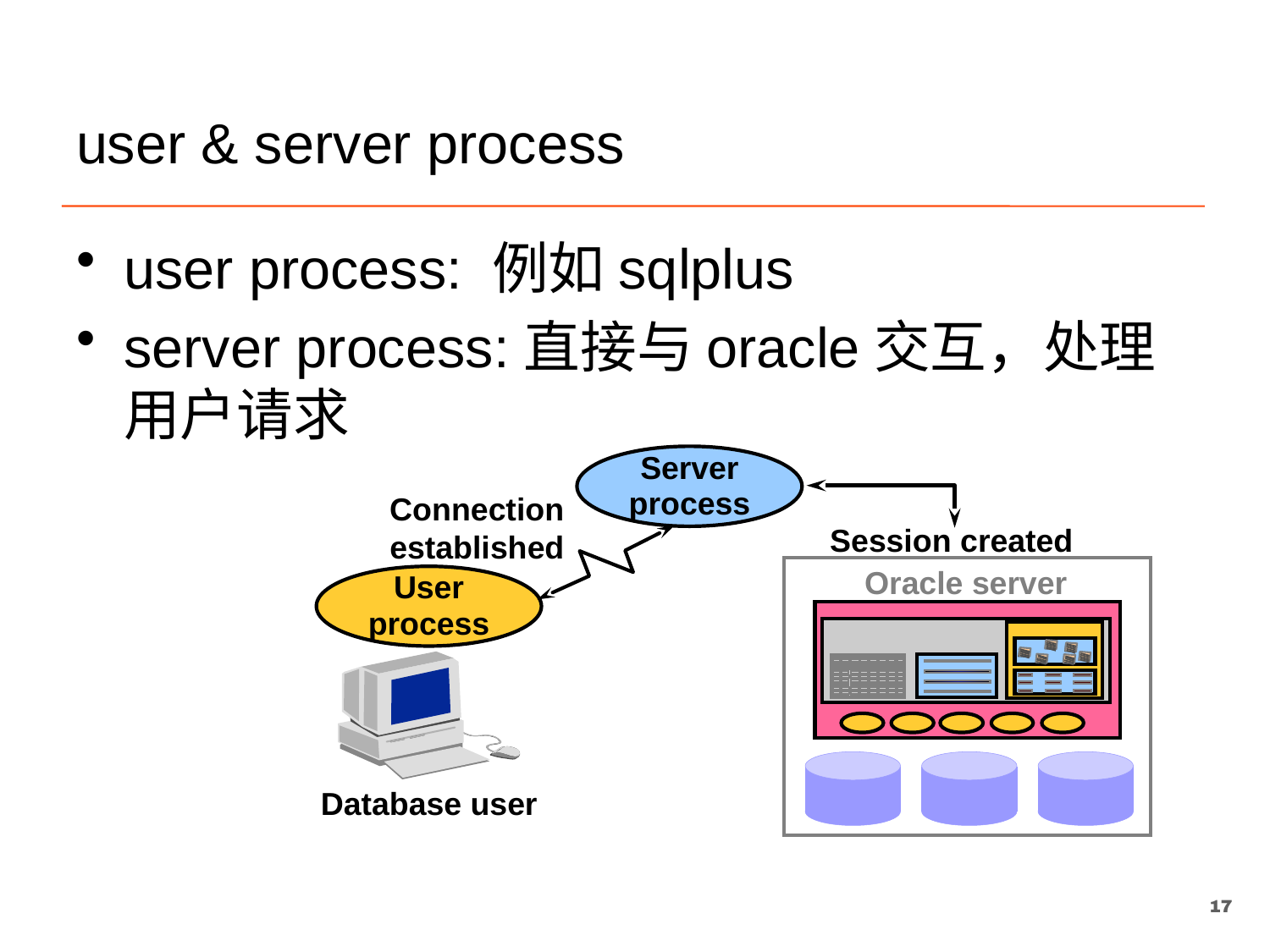

# user & server process
user process: 例如sqlplus
server process:直接与oracle交互，处理用户请求
Server
process
Connection established

Session created

Oracle server

User
process

Database user
17